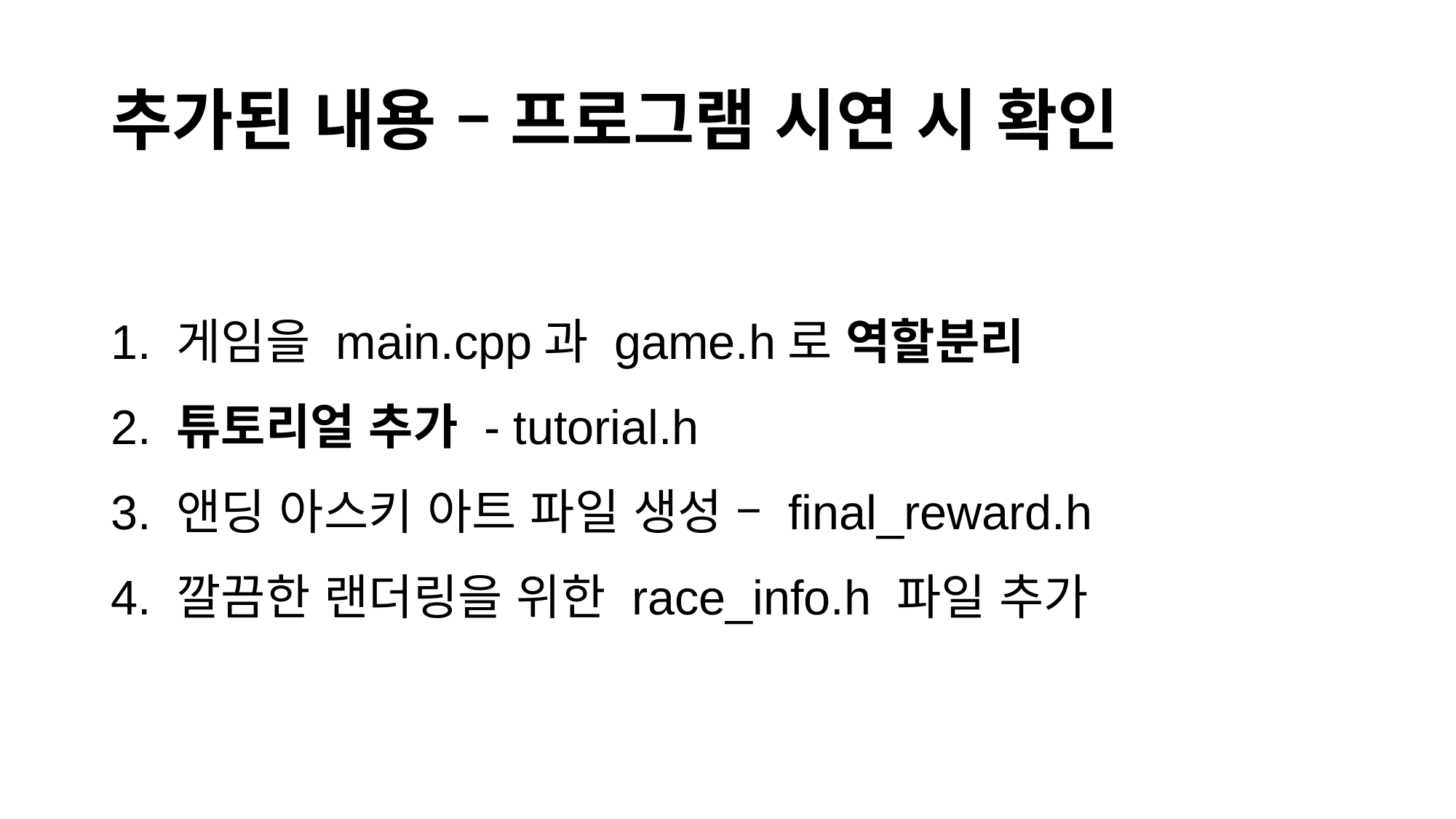

# 추가된 내용 – 프로그램 시연 시 확인
1. 게임을 main.cpp과 game.h로 역할분리
2. 튜토리얼 추가 - tutorial.h
3. 앤딩 아스키 아트 파일 생성 – final_reward.h
4. 깔끔한 랜더링을 위한 race_info.h 파일 추가